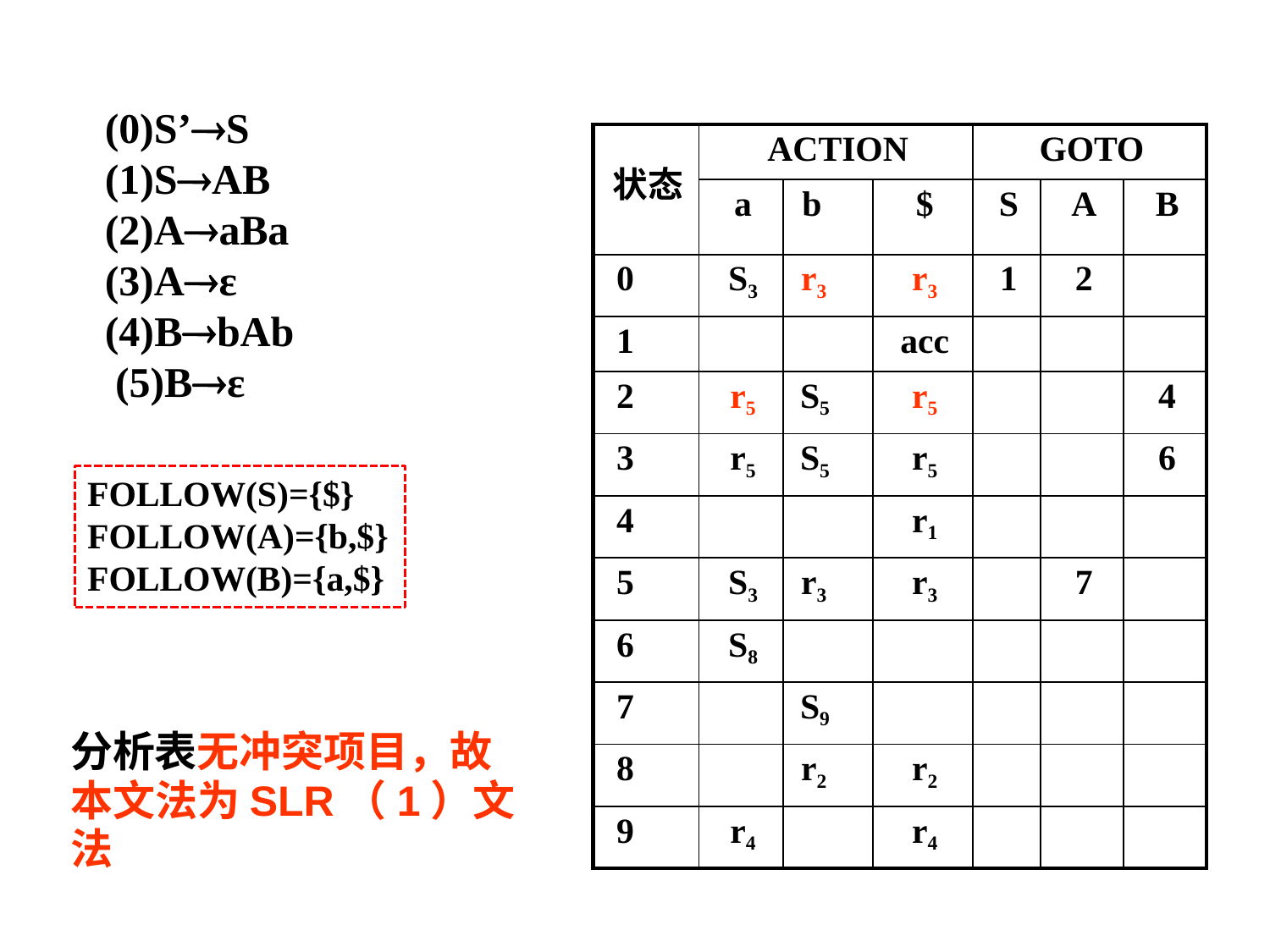

# (0)S’→S  (1)S→AB
(2)A→aBa  (3)A→ε  (4)B→bAb  (5)B→ε
| 状态 | ACTION |  |  | GOTO |  |  |
| --- | --- | --- | --- | --- | --- | --- |
|  | a | b | $ | S | A | B |
| 0 | S3 | r3 | r3 | 1 | 2 |  |
| 1 |  |  | acc |  |  |  |
| 2 | r5 | S5 | r5 |  |  | 4 |
| 3 | r5 | S5 | r5 |  |  | 6 |
| 4 |  |  | r1 |  |  |  |
| 5 | S3 | r3 | r3 |  | 7 |  |
| 6 | S8 |  |  |  |  |  |
| 7 |  | S9 |  |  |  |  |
| 8 |  | r2 | r2 |  |  |  |
| 9 | r4 |  | r4 |  |  |  |

FOLLOW(S)={$}
FOLLOW(A)={b,$}
FOLLOW(B)={a,$}
分析表无冲突项目，故 本文法为SLR（1）文法